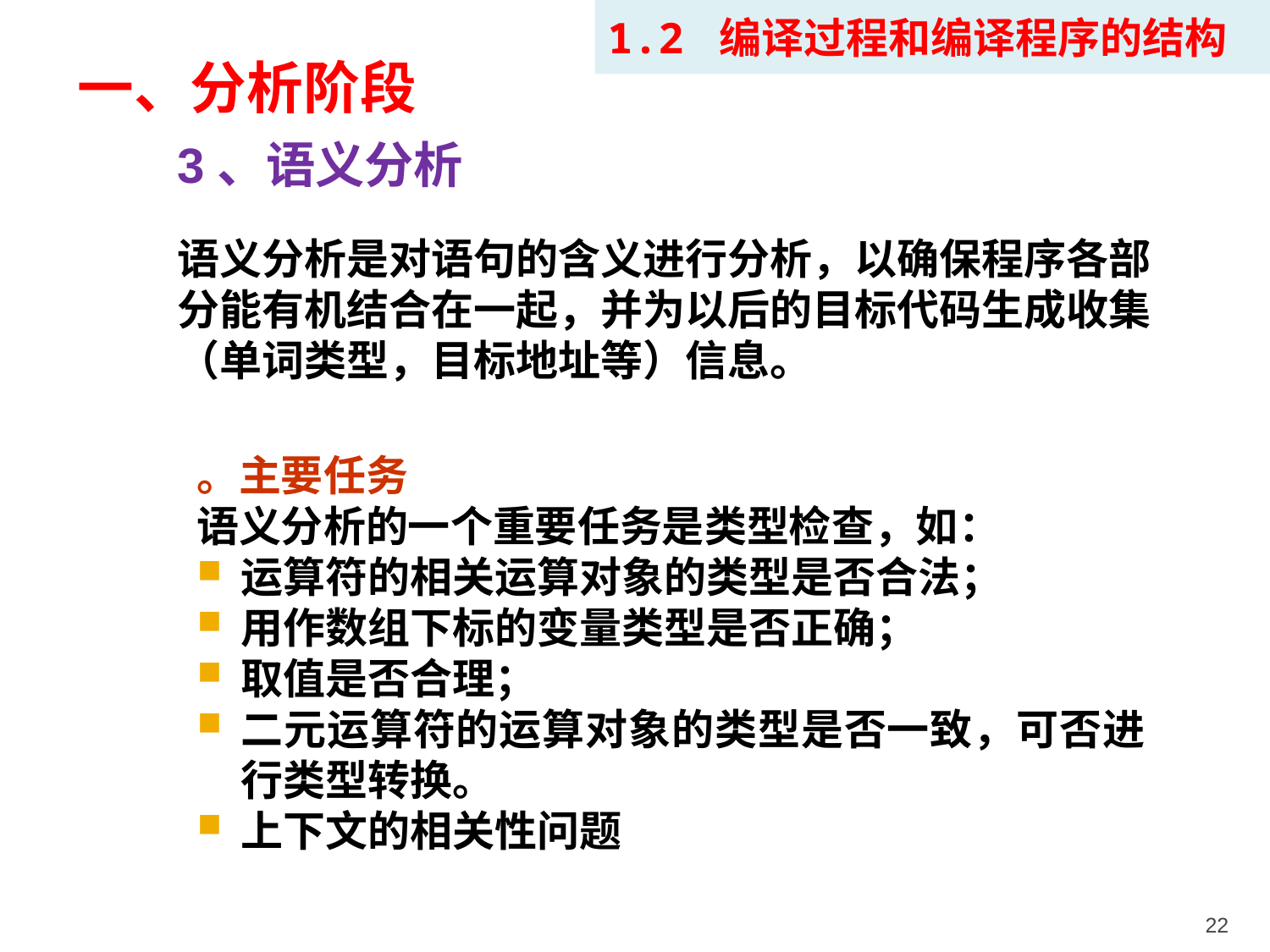

1.2 编译过程和编译程序的结构
一、分析阶段
3、语义分析
语义分析是对语句的含义进行分析，以确保程序各部分能有机结合在一起，并为以后的目标代码生成收集（单词类型，目标地址等）信息。
。主要任务
语义分析的一个重要任务是类型检查，如：
运算符的相关运算对象的类型是否合法；
用作数组下标的变量类型是否正确；
取值是否合理；
二元运算符的运算对象的类型是否一致，可否进行类型转换。
上下文的相关性问题
22